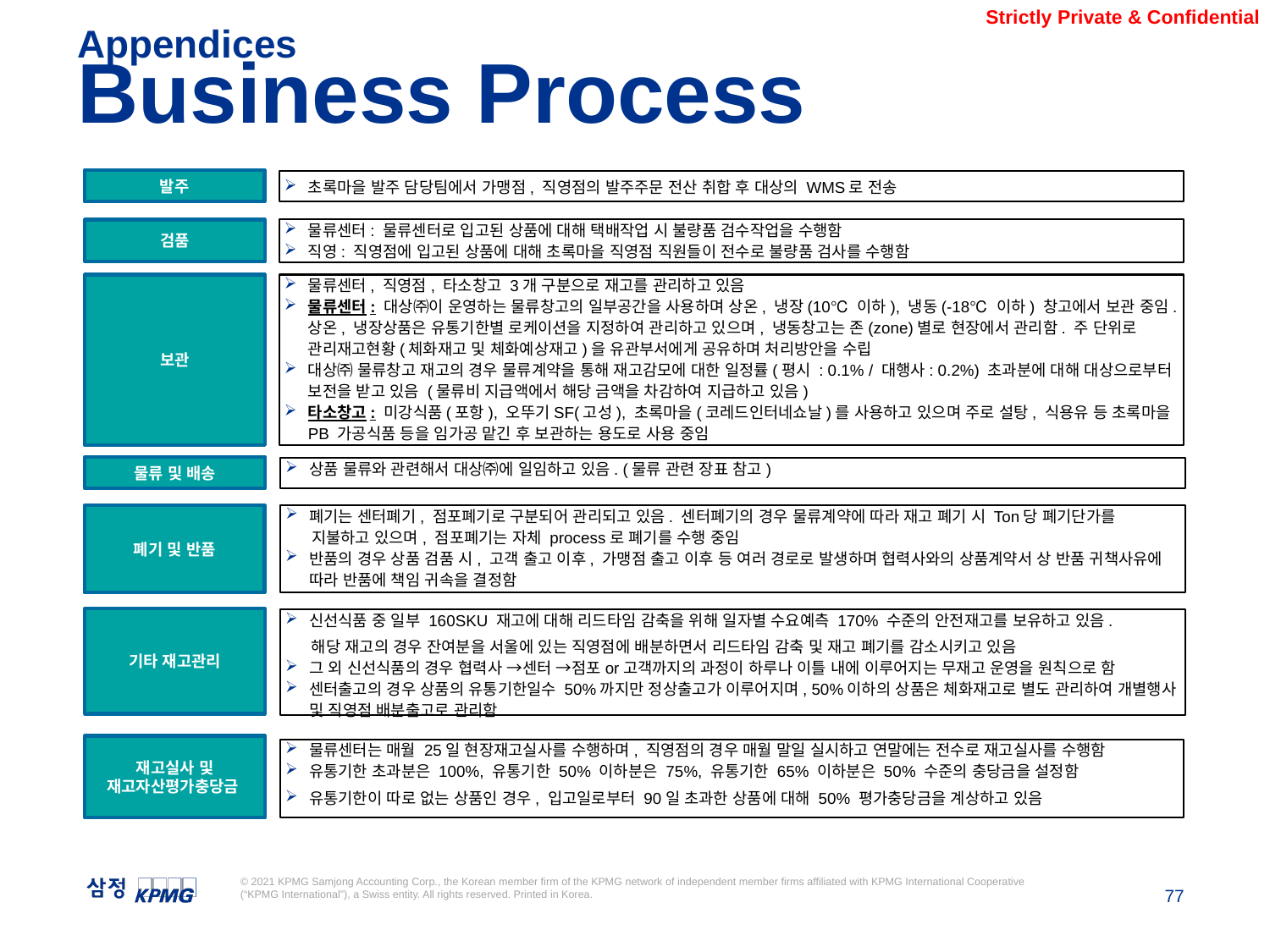

Appendices
Business Process

발주
초록마을 발주 담당팀에서 가맹점, 직영점의 발주주문 전산 취합 후 대상의 WMS로 전송

물류센터: 물류센터로 입고된 상품에 대해 택배작업 시 불량품 검수작업을 수행함
직영: 직영점에 입고된 상품에 대해 초록마을 직영점 직원들이 전수로 불량품 검사를 수행함
검품
보관
물류센터, 직영점, 타소창고 3개 구분으로 재고를 관리하고 있음
물류센터: 대상㈜이 운영하는 물류창고의 일부공간을 사용하며 상온, 냉장(10℃ 이하), 냉동(-18℃ 이하) 창고에서 보관 중임. 상온, 냉장상품은 유통기한별 로케이션을 지정하여 관리하고 있으며, 냉동창고는 존(zone)별로 현장에서 관리함. 주 단위로 관리재고현황(체화재고 및 체화예상재고)을 유관부서에게 공유하며 처리방안을 수립
대상㈜ 물류창고 재고의 경우 물류계약을 통해 재고감모에 대한 일정률(평시 : 0.1% / 대행사: 0.2%) 초과분에 대해 대상으로부터 보전을 받고 있음 (물류비 지급액에서 해당 금액을 차감하여 지급하고 있음)
타소창고: 미강식품(포항), 오뚜기SF(고성), 초록마을(코레드인터네쇼날)를 사용하고 있으며 주로 설탕, 식용유 등 초록마을 PB 가공식품 등을 임가공 맡긴 후 보관하는 용도로 사용 중임

물류 및 배송
상품 물류와 관련해서 대상㈜에 일임하고 있음. (물류 관련 장표 참고)
폐기는 센터폐기, 점포폐기로 구분되어 관리되고 있음. 센터폐기의 경우 물류계약에 따라 재고 폐기 시 Ton당 폐기단가를
     지불하고 있으며, 점포폐기는 자체 process로 폐기를 수행 중임
반품의 경우 상품 검품 시, 고객 출고 이후, 가맹점 출고 이후 등 여러 경로로 발생하며 협력사와의 상품계약서 상 반품 귀책사유에 따라 반품에 책임 귀속을 결정함

폐기 및 반품
기타 재고관리
신선식품 중 일부 160SKU 재고에 대해 리드타임 감축을 위해 일자별 수요예측 170% 수준의 안전재고를 보유하고 있음.
     해당 재고의 경우 잔여분을 서울에 있는 직영점에 배분하면서 리드타임 감축 및 재고 폐기를 감소시키고 있음
그 외 신선식품의 경우 협력사 →센터 →점포or고객까지의 과정이 하루나 이틀 내에 이루어지는 무재고 운영을 원칙으로 함
센터출고의 경우 상품의 유통기한일수 50%까지만 정상출고가 이루어지며, 50%이하의 상품은 체화재고로 별도 관리하여 개별행사 및 직영점 배분출고로 관리함
재고실사 및 재고자산평가충당금
물류센터는 매월 25일 현장재고실사를 수행하며, 직영점의 경우 매월 말일 실시하고 연말에는 전수로 재고실사를 수행함

유통기한 초과분은 100%, 유통기한 50% 이하분은 75%, 유통기한 65% 이하분은 50% 수준의 충당금을 설정함
유통기한이 따로 없는 상품인 경우, 입고일로부터 90일 초과한 상품에 대해 50% 평가충당금을 계상하고 있음